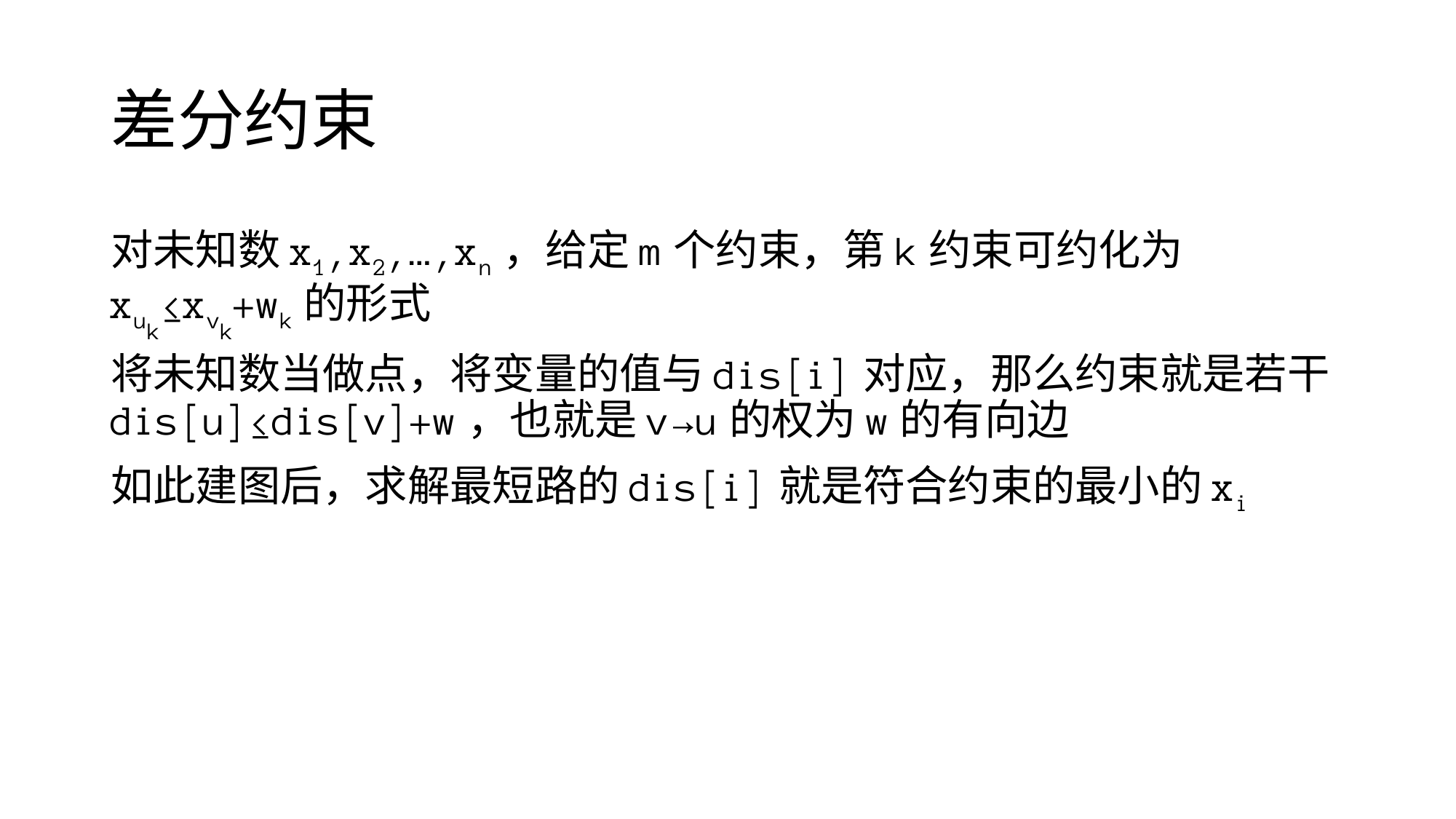

# 差分约束
对未知数x1,x2,…,xn，给定m个约束，第k约束可约化为xuk≤xvk+wk的形式
将未知数当做点，将变量的值与dis[i]对应，那么约束就是若干dis[u]≤dis[v]+w，也就是v→u的权为w的有向边
如此建图后，求解最短路的dis[i]就是符合约束的最小的xi